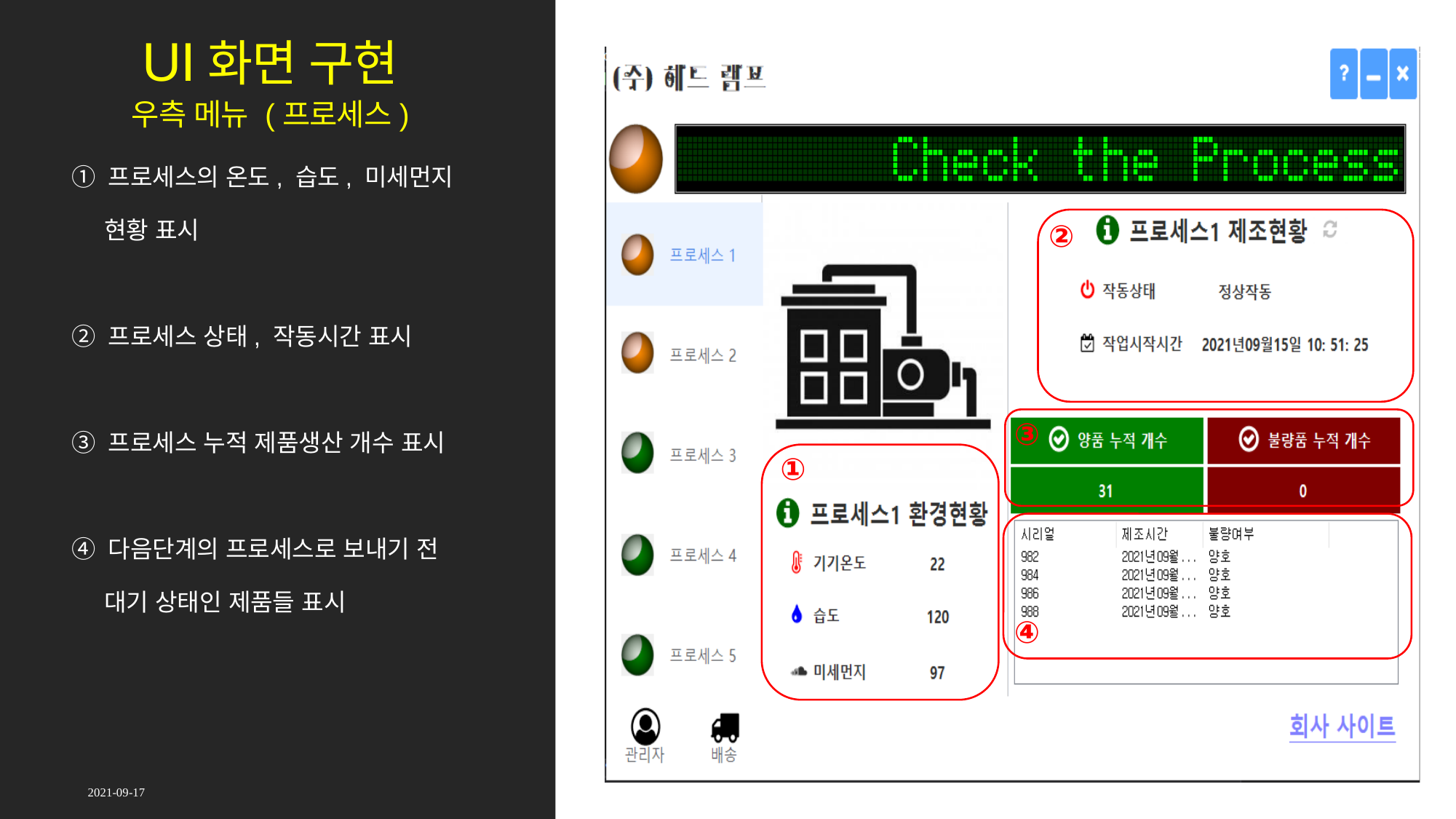

# UI화면 구현

우측 메뉴 (프로세스)

① 프로세스의 온도, 습도, 미세먼지
    현황 표시

② 프로세스 상태, 작동시간 표시

③ 프로세스 누적 제품생산 개수 표시

④ 다음단계의 프로세스로 보내기 전
    대기 상태인 제품들 표시

②
③

①

④
2021-09-17